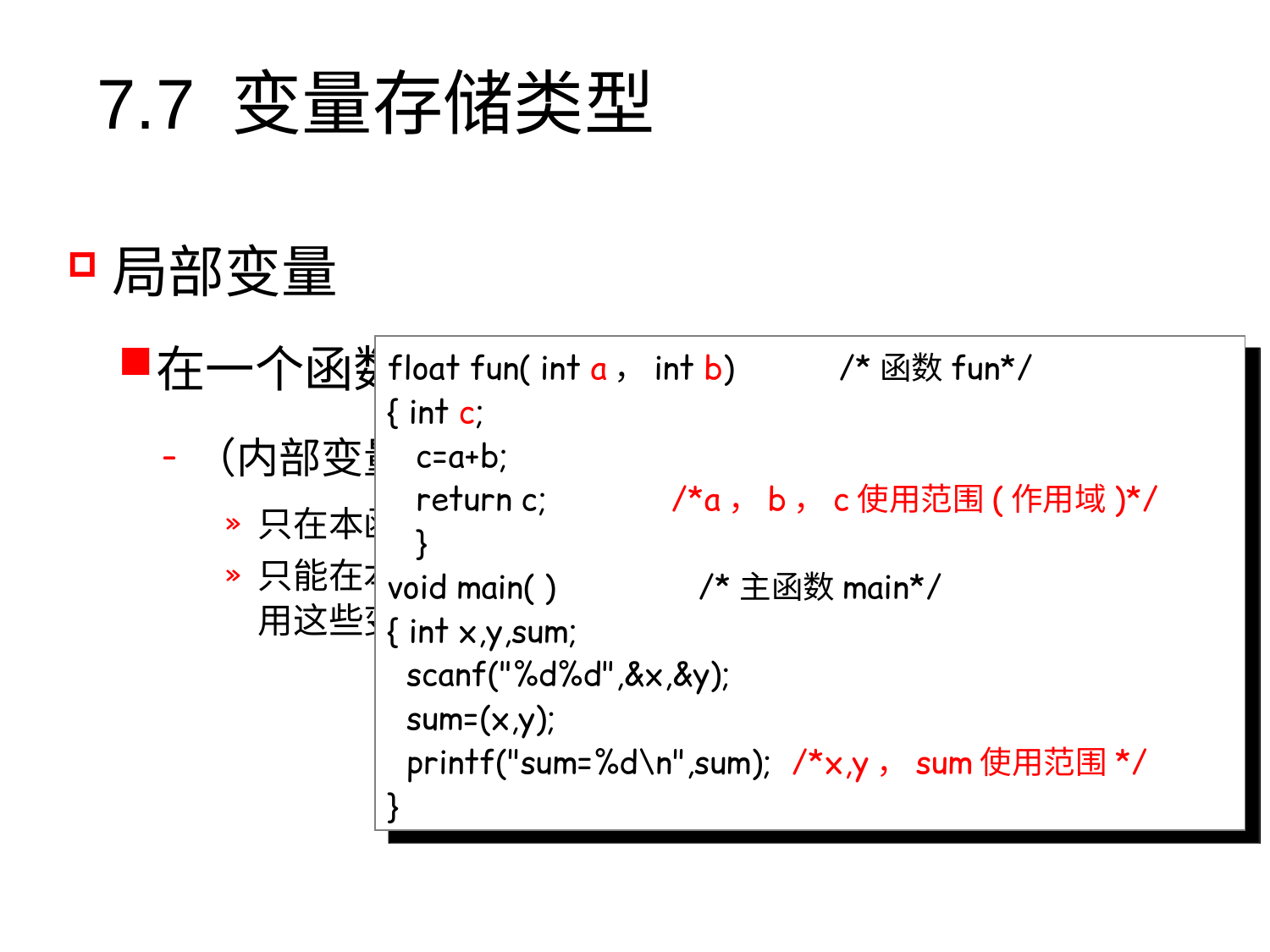

# 7.7 变量存储类型
局部变量
在一个函数内部内定义的变量称为局部变量
（内部变量）
只在本函数内有效
只能在本函数内才能使用它们，不能在定义它的函数以外使用这些变量
float fun( int a，int b)           /*函数fun*/
{ int c;
   c=a+b;
   return c;             /*a，b，c使用范围(作用域)*/
   }
void main( )               /*主函数main*/
{ int x,y,sum;
  scanf("%d%d",&x,&y);
  sum=(x,y);
  printf("sum=%d\n",sum);  /*x,y，sum使用范围*/
}